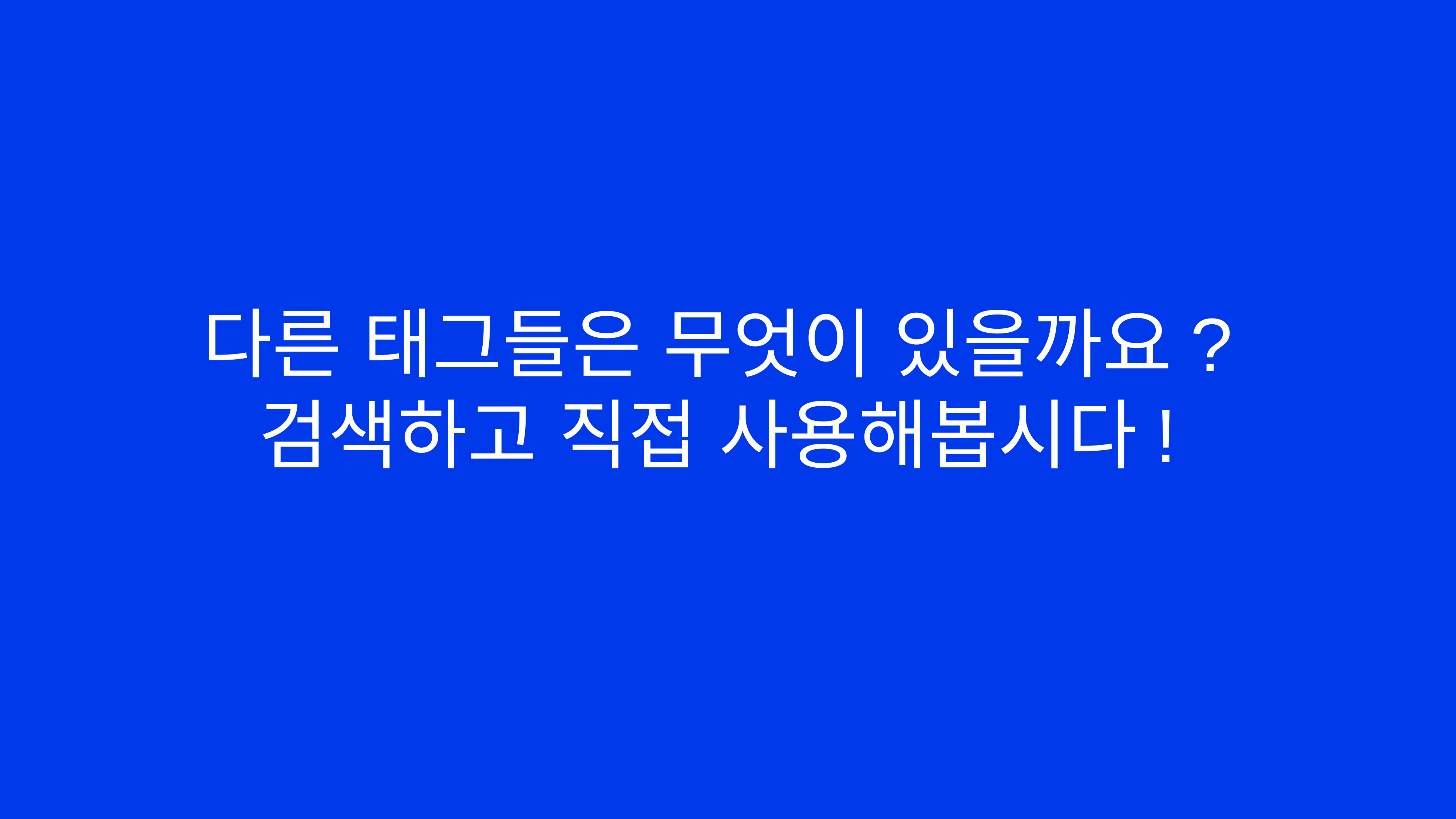

다른 태그들은 무엇이 있을까요?
검색하고 직접 사용해봅시다!